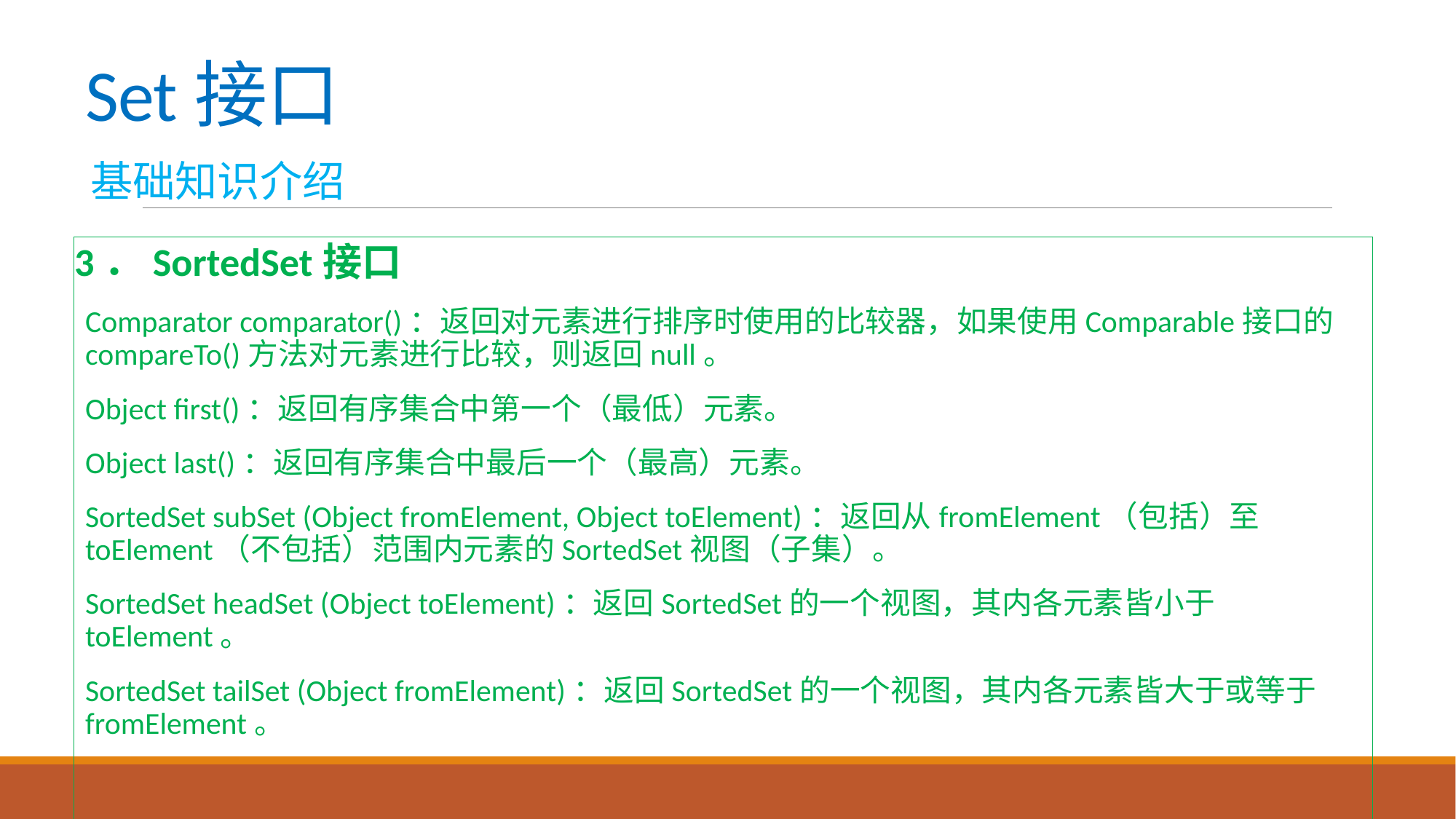

# Set接口
基础知识介绍
3．SortedSet接口
Comparator comparator()：返回对元素进行排序时使用的比较器，如果使用Comparable接口的compareTo()方法对元素进行比较，则返回null。
Object first()：返回有序集合中第一个（最低）元素。
Object last()：返回有序集合中最后一个（最高）元素。
SortedSet subSet (Object fromElement, Object toElement)：返回从fromElement（包括）至toElement（不包括）范围内元素的SortedSet视图（子集）。
SortedSet headSet (Object toElement)：返回SortedSet的一个视图，其内各元素皆小于toElement。
SortedSet tailSet (Object fromElement)：返回SortedSet的一个视图，其内各元素皆大于或等于fromElement。